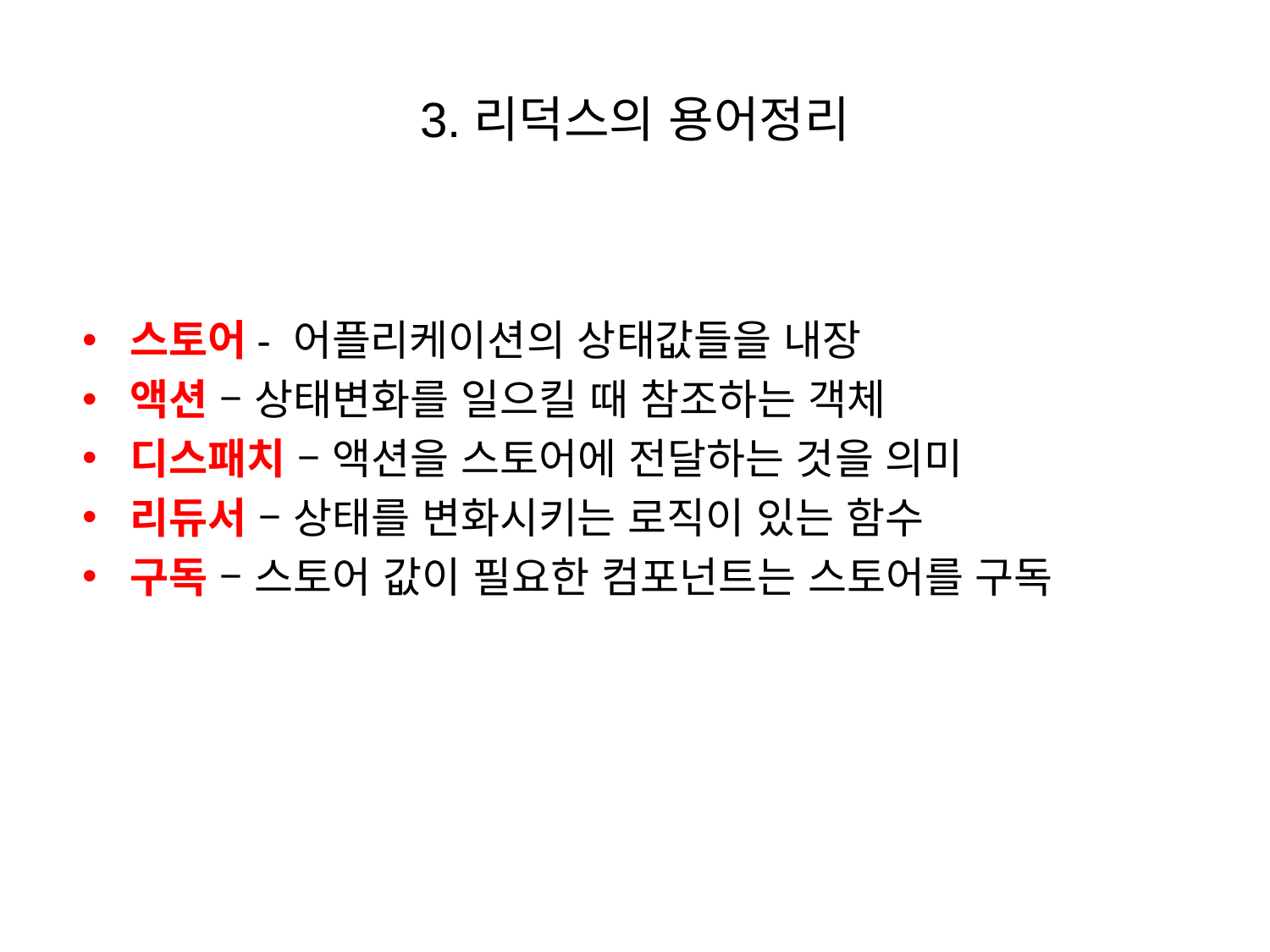

# 3.리덕스의 용어정리
스토어- 어플리케이션의 상태값들을 내장
액션 – 상태변화를 일으킬 때 참조하는 객체
디스패치 – 액션을 스토어에 전달하는 것을 의미
리듀서 – 상태를 변화시키는 로직이 있는 함수
구독 – 스토어 값이 필요한 컴포넌트는 스토어를 구독